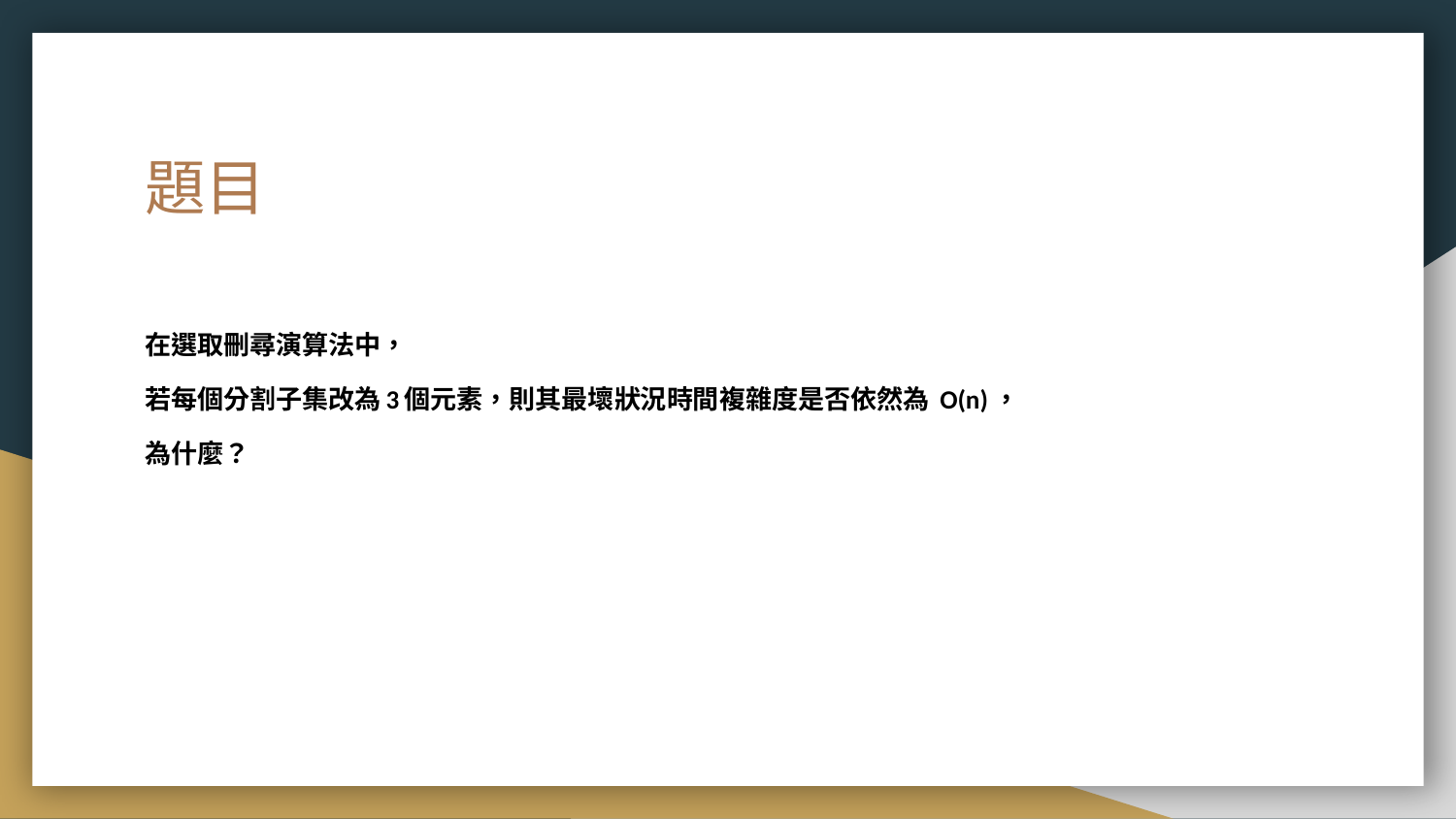

# 題目
在選取刪尋演算法中，
若每個分割子集改為3個元素，則其最壞狀況時間複雜度是否依然為 O(n)，
為什麼？